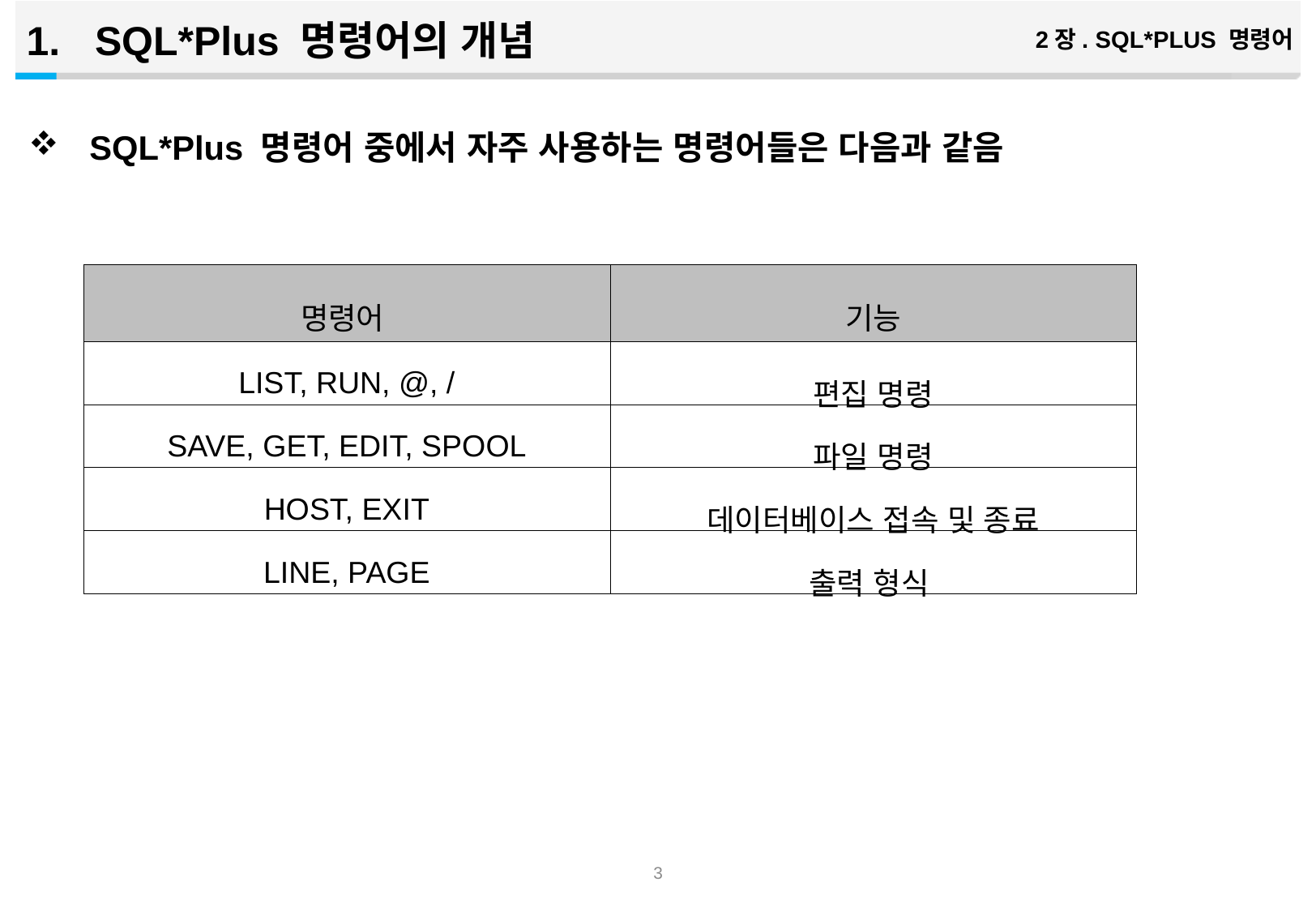

SQL*Plus 명령어의 개념
2장. SQL*PLUS 명령어
SQL*Plus 명령어 중에서 자주 사용하는 명령어들은 다음과 같음
| 명령어 | 기능 |
| --- | --- |
| LIST, RUN, @, / | 편집 명령 |
| SAVE, GET, EDIT, SPOOL | 파일 명령 |
| HOST, EXIT | 데이터베이스 접속 및 종료 |
| LINE, PAGE | 출력 형식 |
3